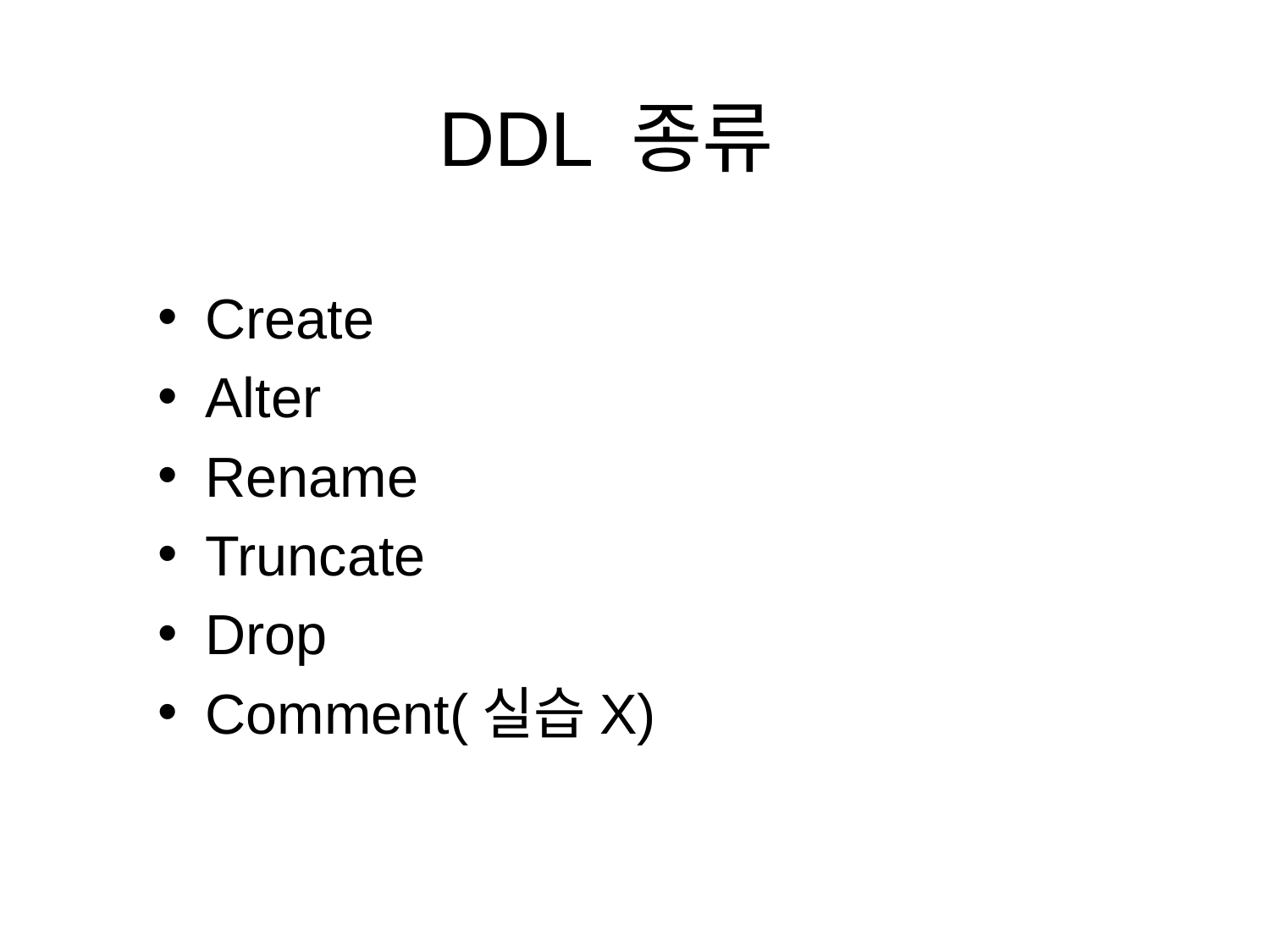

# DDL 종류
Create
Alter
Rename
Truncate
Drop
Comment(실습X)